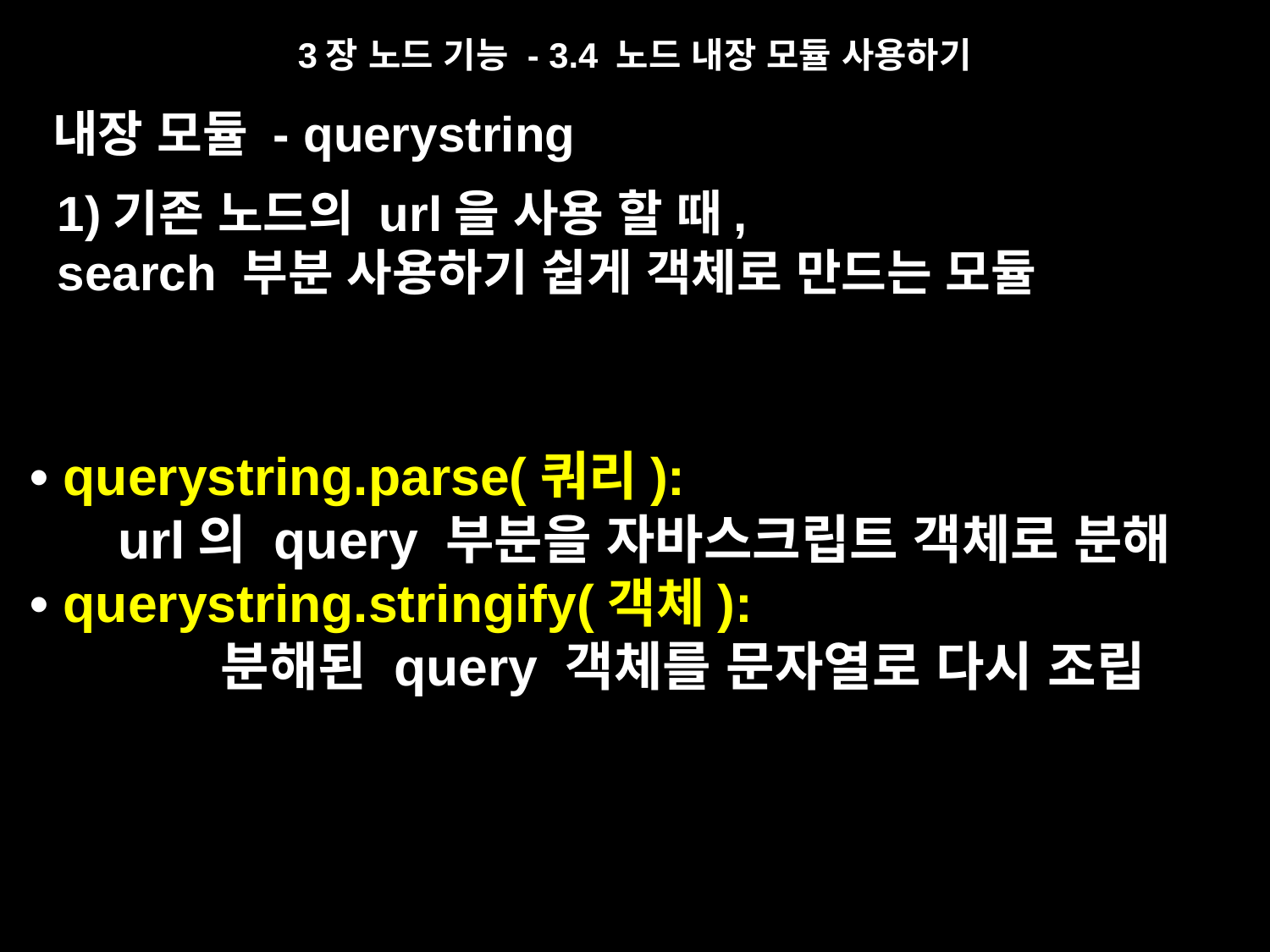

3장 노드 기능 - 3.4 노드 내장 모듈 사용하기
내장 모듈 - querystring
1)기존 노드의 url을 사용 할 때,
search 부분 사용하기 쉽게 객체로 만드는 모듈
• querystring.parse(쿼리):
      url의 query 부분을 자바스크립트 객체로 분해
• querystring.stringify(객체):
            분해된 query 객체를 문자열로 다시 조립